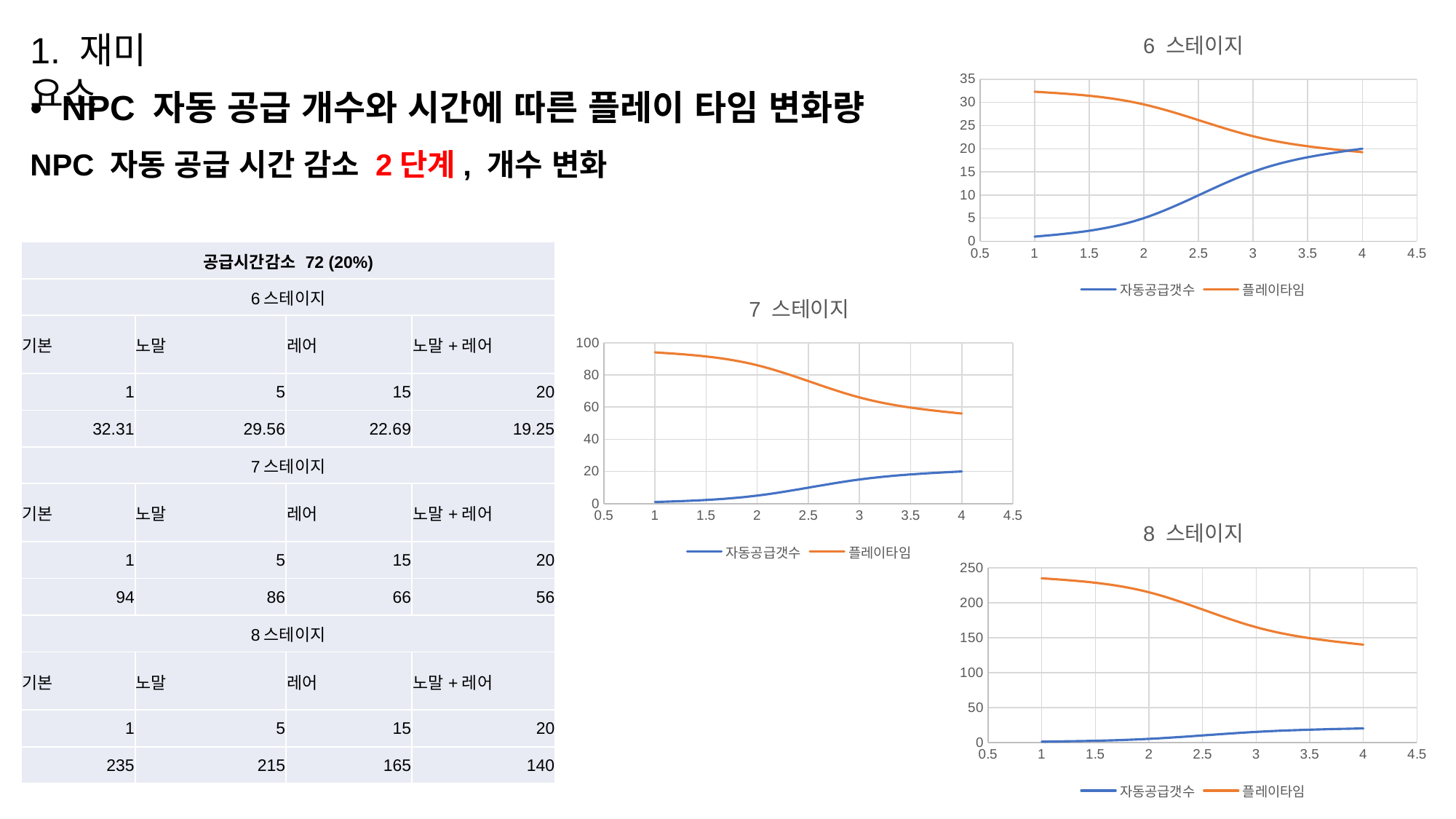

### Chart: 6 스테이지

| Category | 자동공급갯수 | 플레이타임 |
|---|---|---|
1. 재미 요소
•  NPC 자동 공급 개수와 시간에 따른 플레이 타임 변화량
NPC 자동 공급 시간 감소 2단계, 개수 변화
| 공급시간감소 72 (20%) |  |  |  |
| --- | --- | --- | --- |
| 6스테이지 |  |  |  |
| 기본 | 노말 | 레어 | 노말+레어 |
| 1 | 5 | 15 | 20 |
| 32.31 | 29.56 | 22.69 | 19.25 |
| 7스테이지 |  |  |  |
| 기본 | 노말 | 레어 | 노말+레어 |
| 1 | 5 | 15 | 20 |
| 94 | 86 | 66 | 56 |
| 8스테이지 |  |  |  |
| 기본 | 노말 | 레어 | 노말+레어 |
| 1 | 5 | 15 | 20 |
| 235 | 215 | 165 | 140 |

### Chart: 7 스테이지

| Category | 자동공급갯수 | 플레이타임 |
|---|---|---|

### Chart: 8 스테이지

| Category | 자동공급갯수 | 플레이타임 |
|---|---|---|